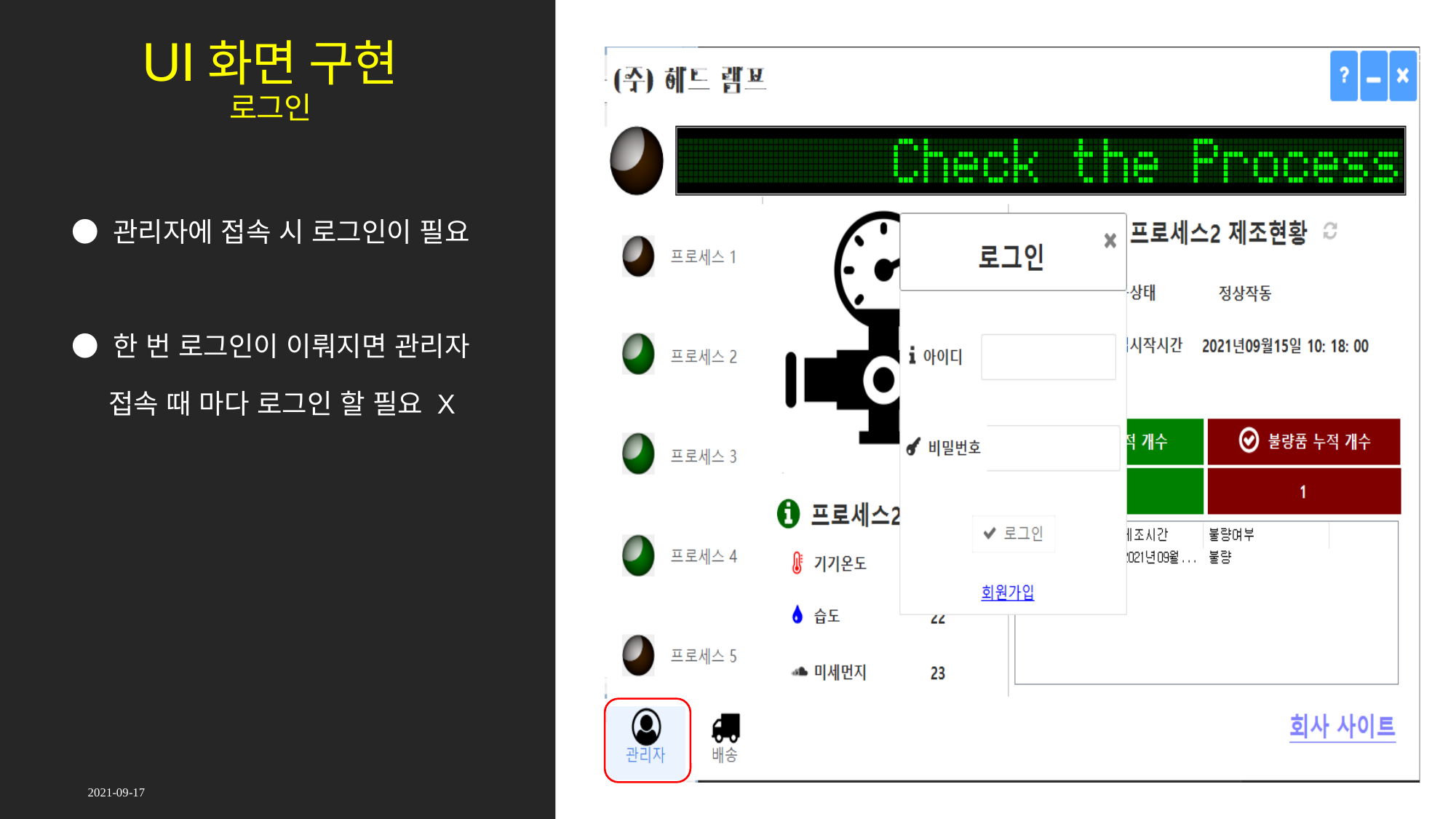

# UI화면 구현

로그인

● 관리자에 접속 시 로그인이 필요

● 한 번 로그인이 이뤄지면 관리자
    접속 때 마다 로그인 할 필요 X

2021-09-17